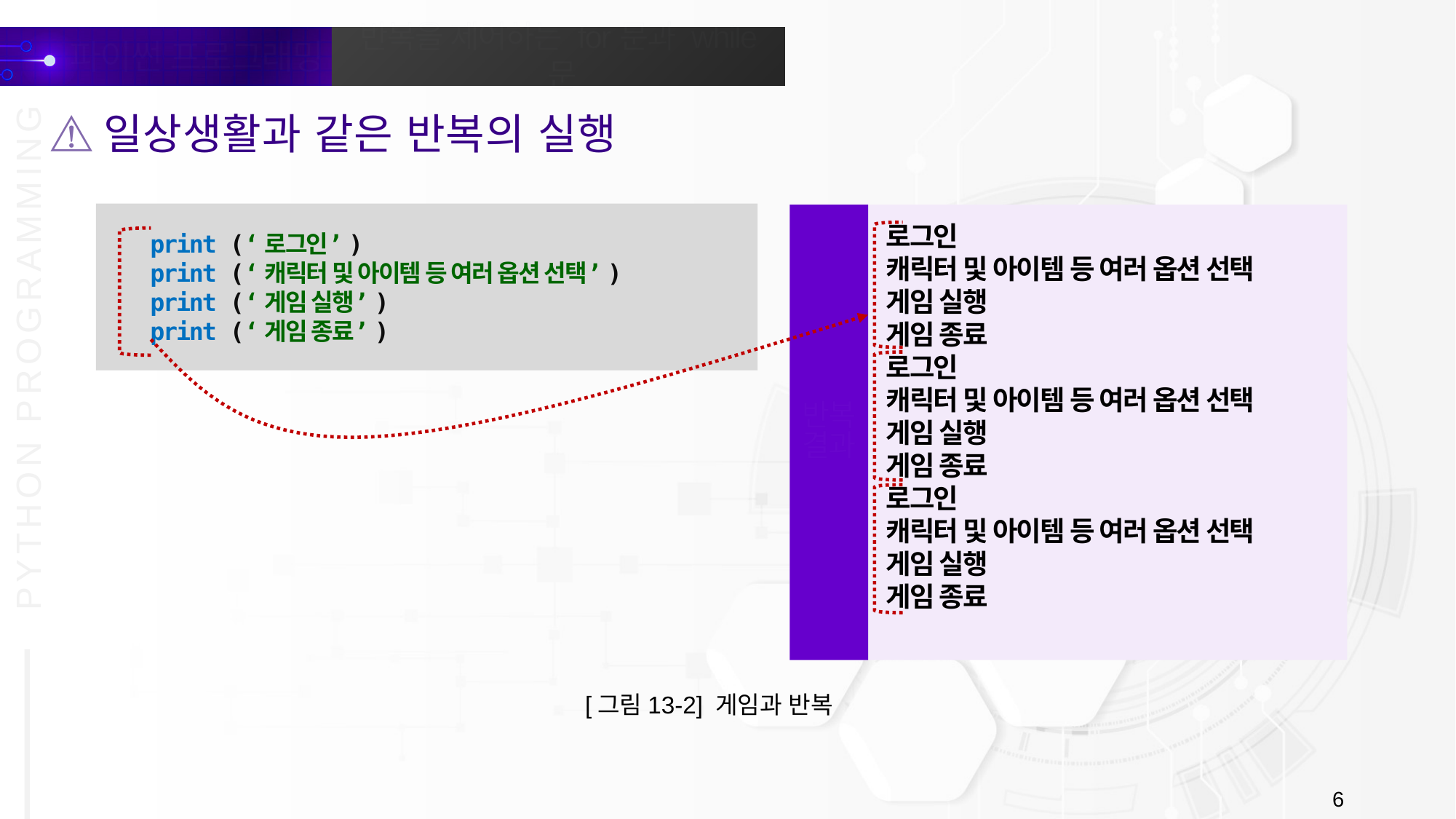

일상생활과 같은 반복의 실행
print (‘로그인’)
print (‘캐릭터 및 아이템 등 여러 옵션 선택’)
print (‘게임 실행’)
print (‘게임 종료’)
로그인
캐릭터 및 아이템 등 여러 옵션 선택
게임 실행
게임 종료
로그인
캐릭터 및 아이템 등 여러 옵션 선택
게임 실행
게임 종료
로그인
캐릭터 및 아이템 등 여러 옵션 선택
게임 실행
게임 종료

반복
결과

[그림13-2] 게임과 반복
6